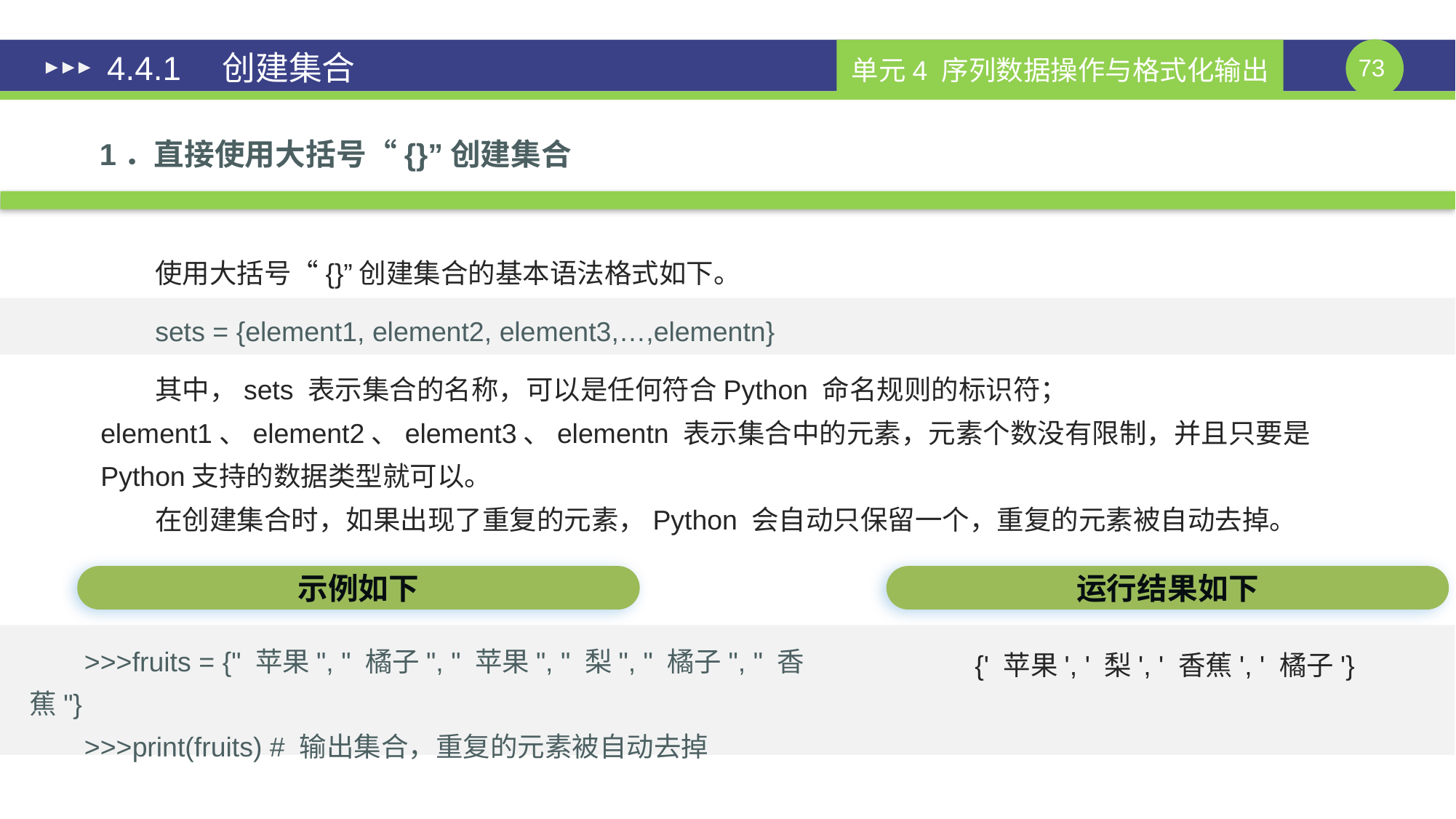

# 4.4.1　创建集合
1．直接使用大括号“{}”创建集合

使用大括号“{}”创建集合的基本语法格式如下。

sets = {element1, element2, element3,…,elementn}

其中，sets 表示集合的名称，可以是任何符合Python 命名规则的标识符；element1、element2、element3、elementn 表示集合中的元素，元素个数没有限制，并且只要是Python支持的数据类型就可以。
在创建集合时，如果出现了重复的元素，Python 会自动只保留一个，重复的元素被自动去掉。

示例如下
运行结果如下

>>>fruits = {" 苹果", " 橘子", " 苹果", " 梨", " 橘子", " 香蕉"}
>>>print(fruits) # 输出集合，重复的元素被自动去掉
{' 苹果', ' 梨', ' 香蕉', ' 橘子'}